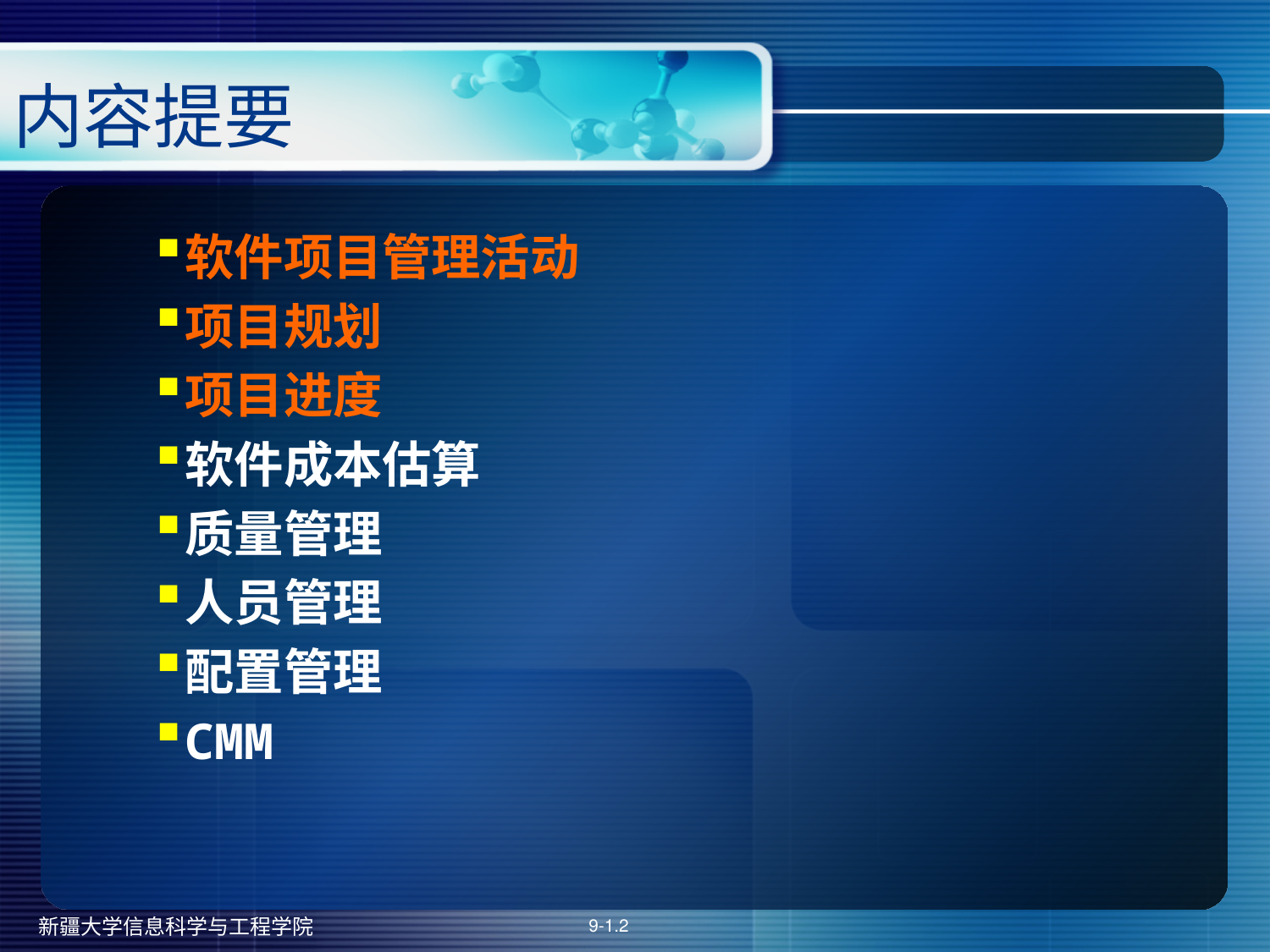

# 内容提要
软件项目管理活动
项目规划
项目进度
软件成本估算
质量管理
人员管理
配置管理
CMM